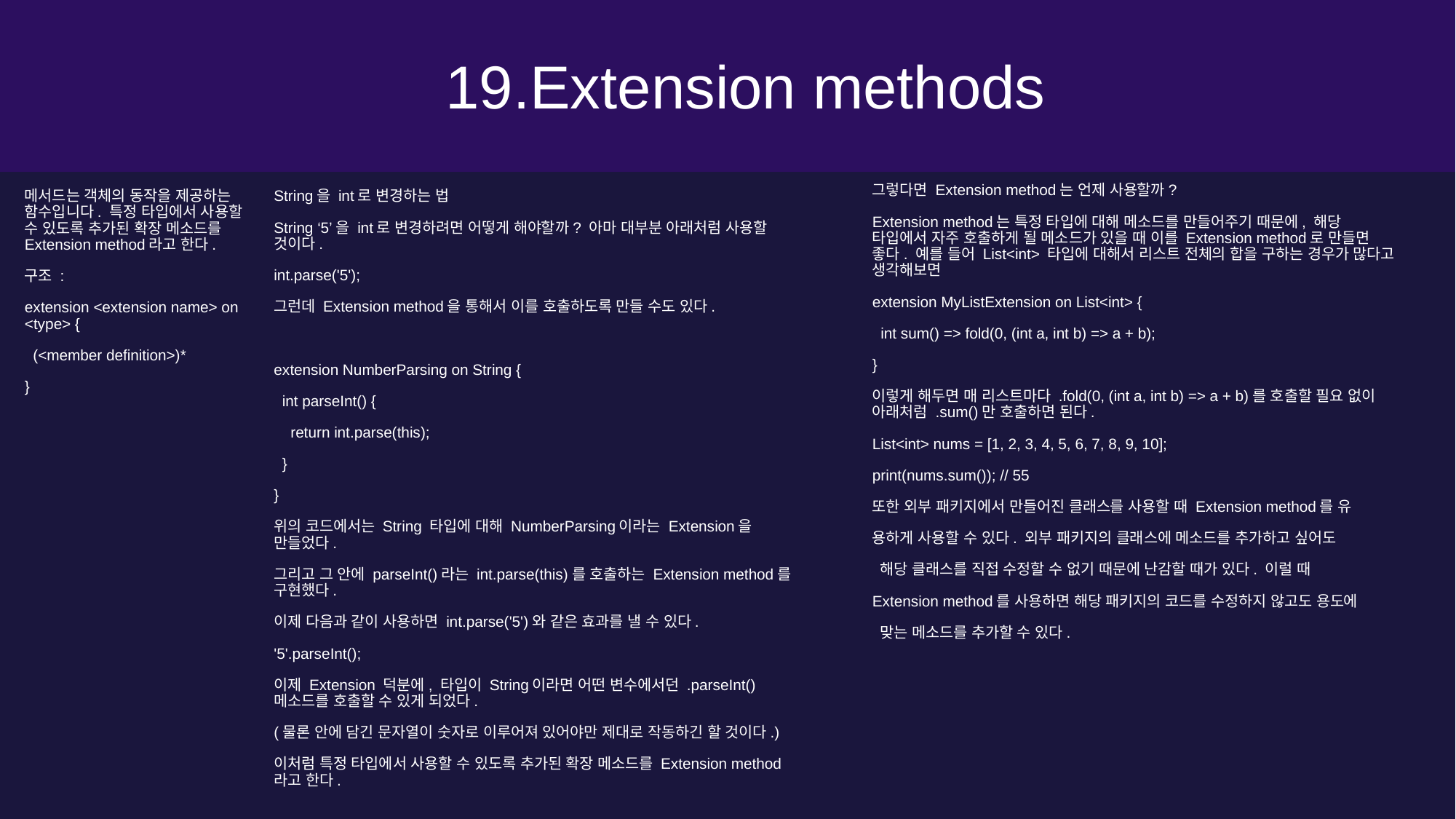

19.Extension methods
그렇다면 Extension method는 언제 사용할까?
Extension method는 특정 타입에 대해 메소드를 만들어주기 때문에, 해당 타입에서 자주 호출하게 될 메소드가 있을 때 이를 Extension method로 만들면 좋다. 예를 들어 List<int> 타입에 대해서 리스트 전체의 합을 구하는 경우가 많다고 생각해보면
extension MyListExtension on List<int> {
  int sum() => fold(0, (int a, int b) => a + b);
}
이렇게 해두면 매 리스트마다 .fold(0, (int a, int b) => a + b)를 호출할 필요 없이 아래처럼 .sum()만 호출하면 된다.
List<int> nums = [1, 2, 3, 4, 5, 6, 7, 8, 9, 10];
print(nums.sum()); // 55
또한 외부 패키지에서 만들어진 클래스를 사용할 때 Extension method를 유
용하게 사용할 수 있다. 외부 패키지의 클래스에 메소드를 추가하고 싶어도
 해당 클래스를 직접 수정할 수 없기 때문에 난감할 때가 있다. 이럴 때
Extension method를 사용하면 해당 패키지의 코드를 수정하지 않고도 용도에
 맞는 메소드를 추가할 수 있다.
메서드는 객체의 동작을 제공하는 함수입니다. 특정 타입에서 사용할 수 있도록 추가된 확장 메소드를 Extension method라고 한다.
구조 :
extension <extension name> on <type> {
  (<member definition>)*
}
String을 int로 변경하는 법
String ‘5’을 int로 변경하려면 어떻게 해야할까? 아마 대부분 아래처럼 사용할 것이다.
int.parse('5');
그런데 Extension method을 통해서 이를 호출하도록 만들 수도 있다.

extension NumberParsing on String {
  int parseInt() {
    return int.parse(this);
  }
}
위의 코드에서는 String 타입에 대해 NumberParsing이라는 Extension을 만들었다.
그리고 그 안에 parseInt()라는 int.parse(this)를 호출하는 Extension method를 구현했다.
이제 다음과 같이 사용하면 int.parse('5')와 같은 효과를 낼 수 있다.
'5'.parseInt();
이제 Extension 덕분에, 타입이 String이라면 어떤 변수에서던 .parseInt() 메소드를 호출할 수 있게 되었다.
(물론 안에 담긴 문자열이 숫자로 이루어져 있어야만 제대로 작동하긴 할 것이다.)
이처럼 특정 타입에서 사용할 수 있도록 추가된 확장 메소드를 Extension method라고 한다.